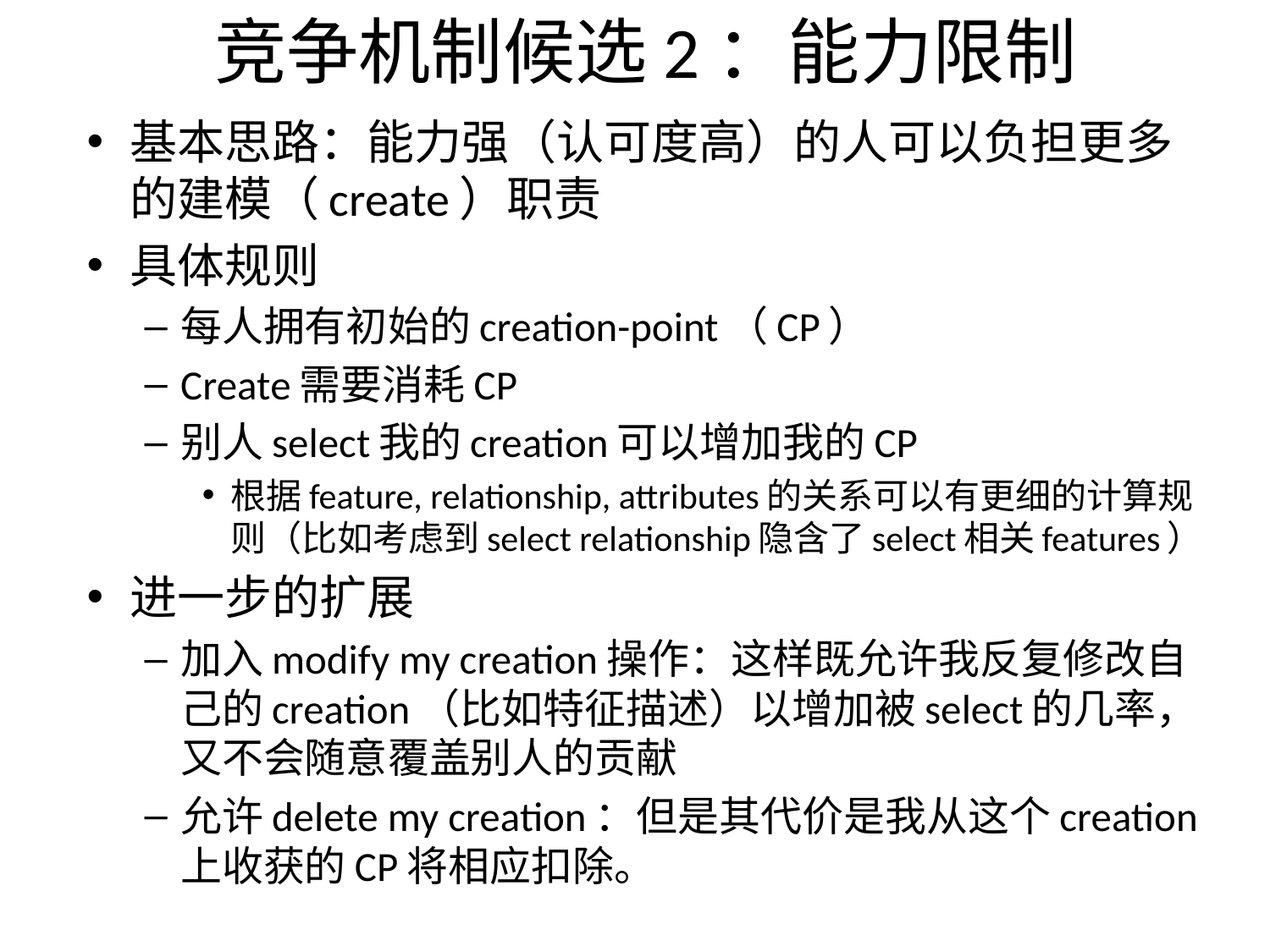

# 竞争机制候选2：能力限制
基本思路：能力强（认可度高）的人可以负担更多的建模（create）职责
具体规则
每人拥有初始的creation-point（CP）
Create需要消耗CP
别人select我的creation可以增加我的CP
根据feature, relationship, attributes的关系可以有更细的计算规则（比如考虑到select relationship隐含了select相关features）
进一步的扩展
加入modify my creation操作：这样既允许我反复修改自己的creation（比如特征描述）以增加被select的几率，又不会随意覆盖别人的贡献
允许delete my creation：但是其代价是我从这个creation上收获的CP将相应扣除。